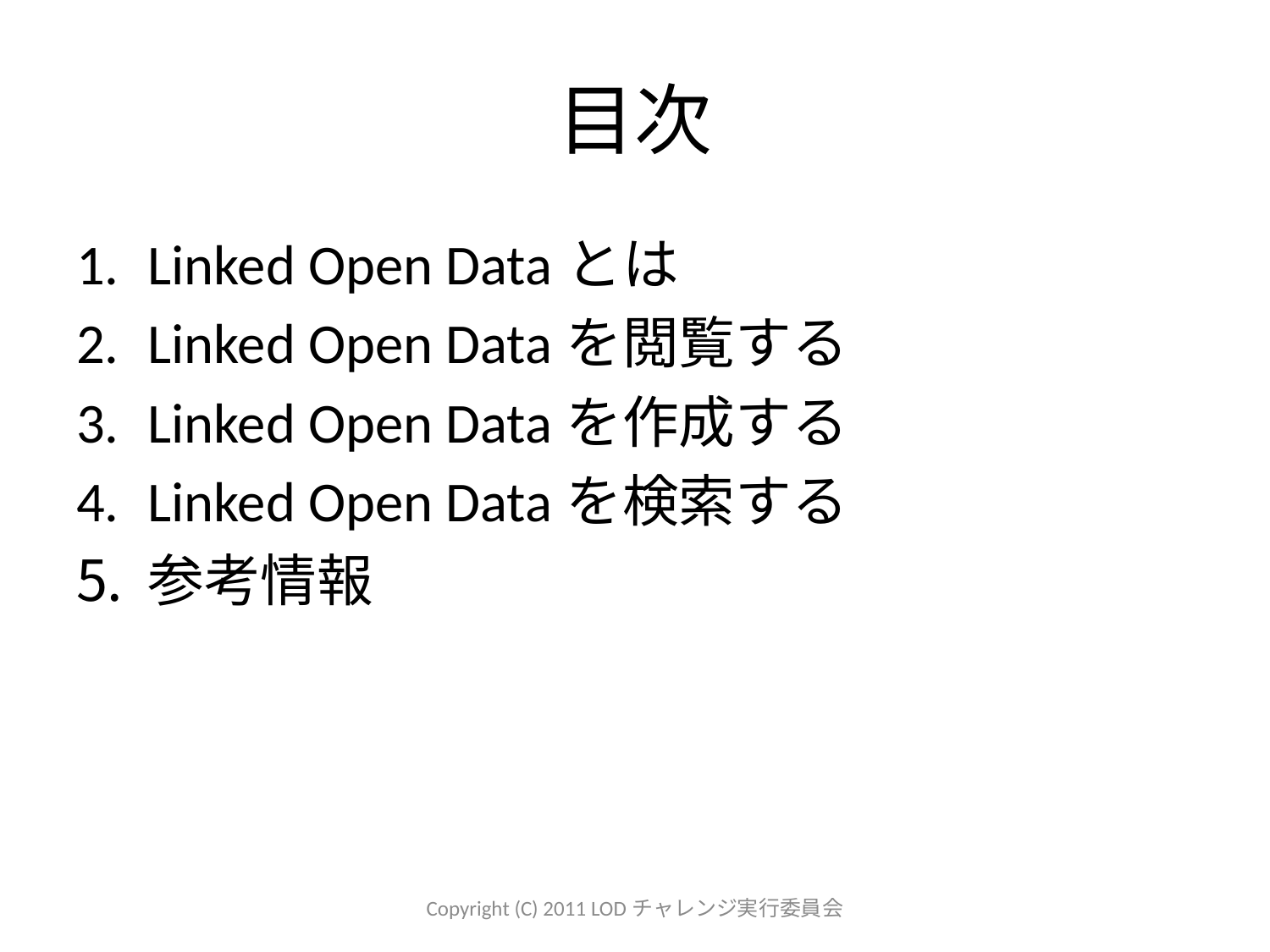

# 目次
Linked Open Dataとは
Linked Open Dataを閲覧する
Linked Open Dataを作成する
Linked Open Dataを検索する
参考情報
Copyright (C) 2011 LODチャレンジ実行委員会